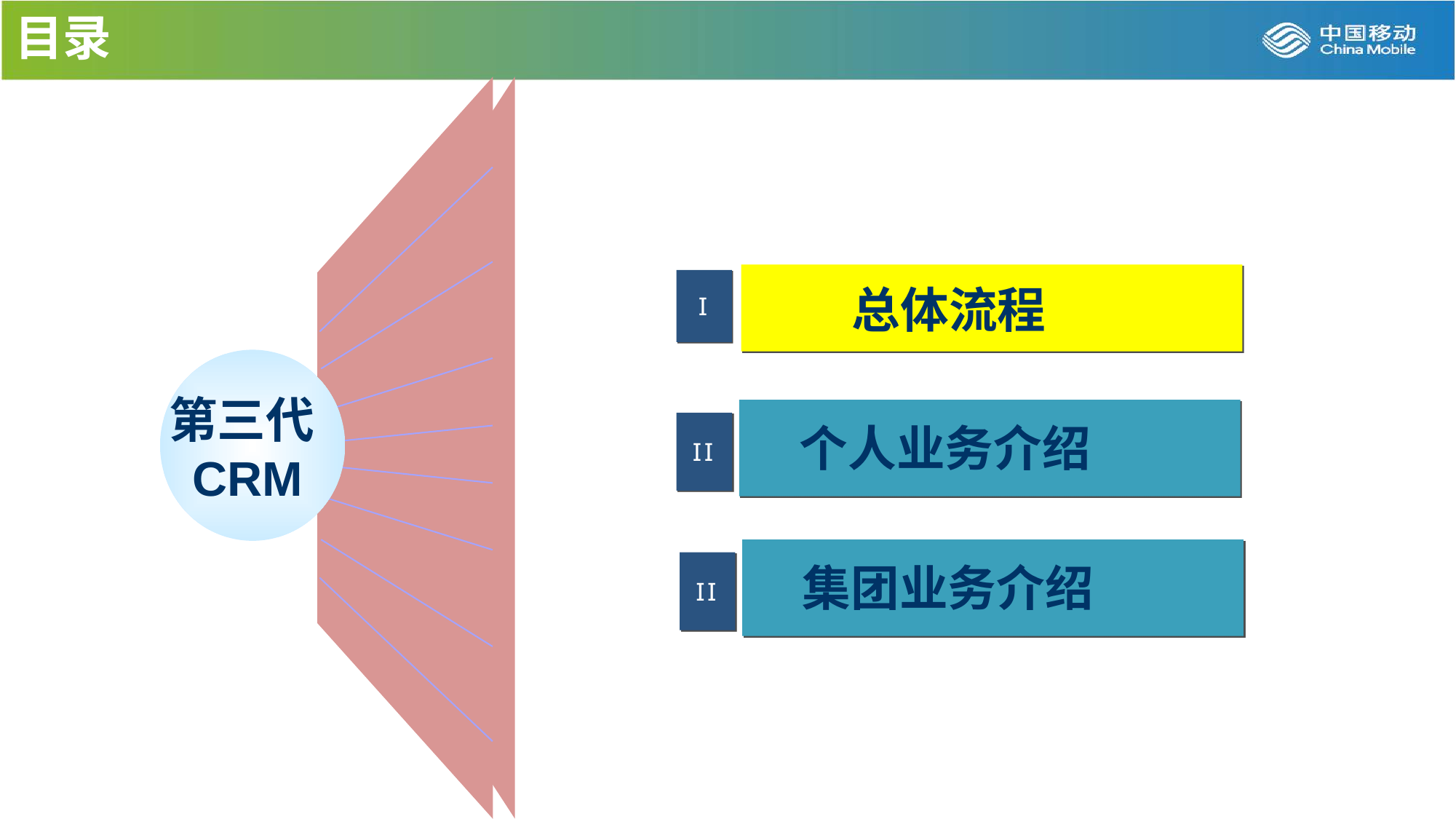

目录

I
总体流程

第三代CRM

II
个人业务介绍

II
集团业务介绍